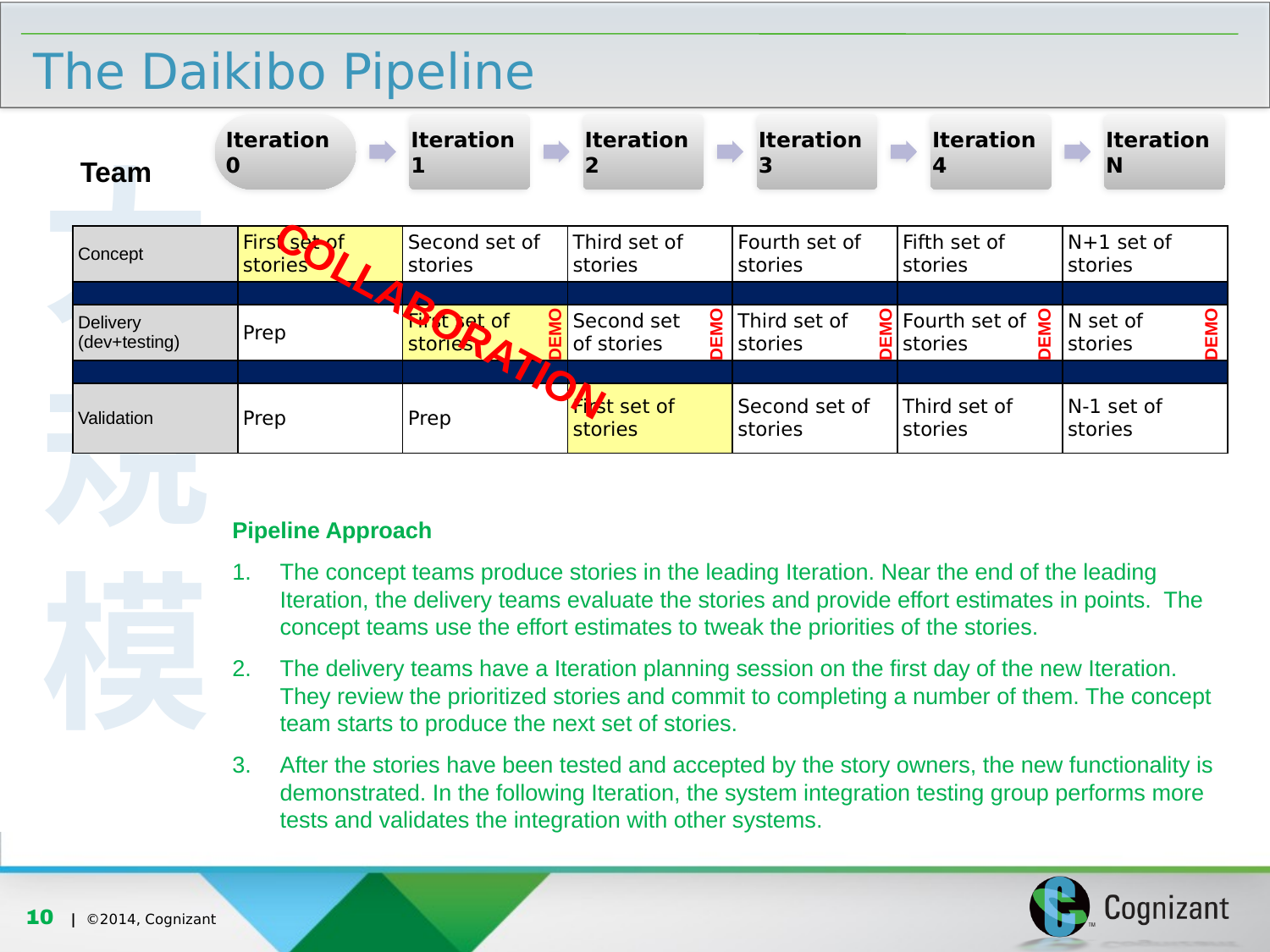

# The Daikibo Pipeline
Iteration 0
Iteration 1
Iteration 2
Iteration 3
Iteration 4
Iteration N

Team
大
規
模
| Concept | First set of stories | Second set of stories | Third set of stories | Fourth set of stories | Fifth set of stories | N+1 set of stories |
| --- | --- | --- | --- | --- | --- | --- |
|  |  |  |  |  |  |  |
| Delivery (dev+testing) | Prep | First set of stories | Second set of stories | Third set of stories | Fourth set of stories | N set of stories |
|  |  |  |  |  |  |  |
| Validation | Prep | Prep | First set of stories | Second set of stories | Third set of stories | N-1 set of stories |
COLLABORATION
DEMO
DEMO
DEMO
DEMO
DEMO
Pipeline Approach
The concept teams produce stories in the leading Iteration. Near the end of the leading Iteration, the delivery teams evaluate the stories and provide effort estimates in points.  The concept teams use the effort estimates to tweak the priorities of the stories.
The delivery teams have a Iteration planning session on the first day of the new Iteration. They review the prioritized stories and commit to completing a number of them. The concept team starts to produce the next set of stories.
After the stories have been tested and accepted by the story owners, the new functionality is demonstrated. In the following Iteration, the system integration testing group performs more tests and validates the integration with other systems.
10